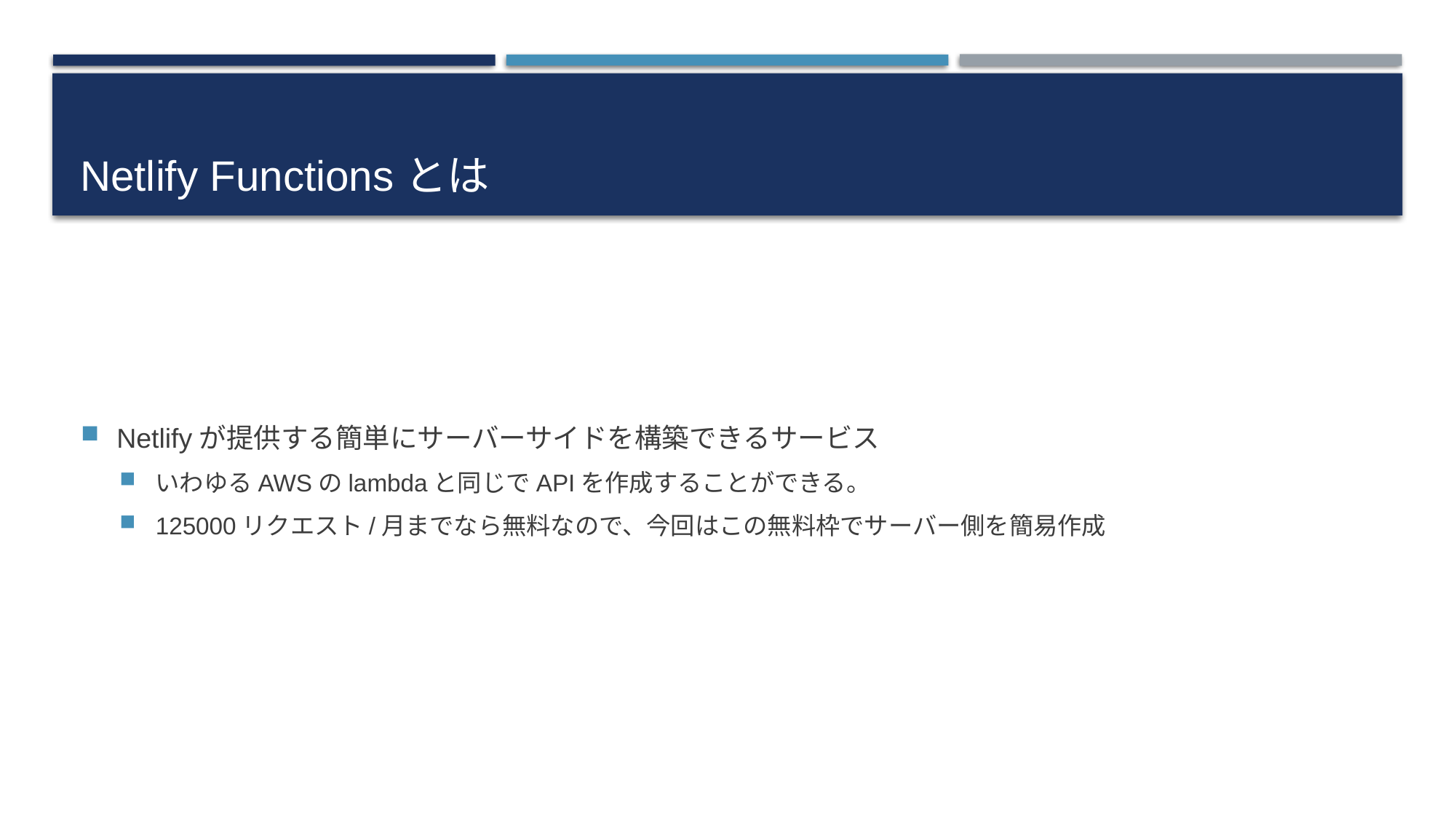

# Netlify Functionsとは
Netlifyが提供する簡単にサーバーサイドを構築できるサービス
いわゆるAWSのlambdaと同じでAPIを作成することができる。
125000リクエスト/月までなら無料なので、今回はこの無料枠でサーバー側を簡易作成